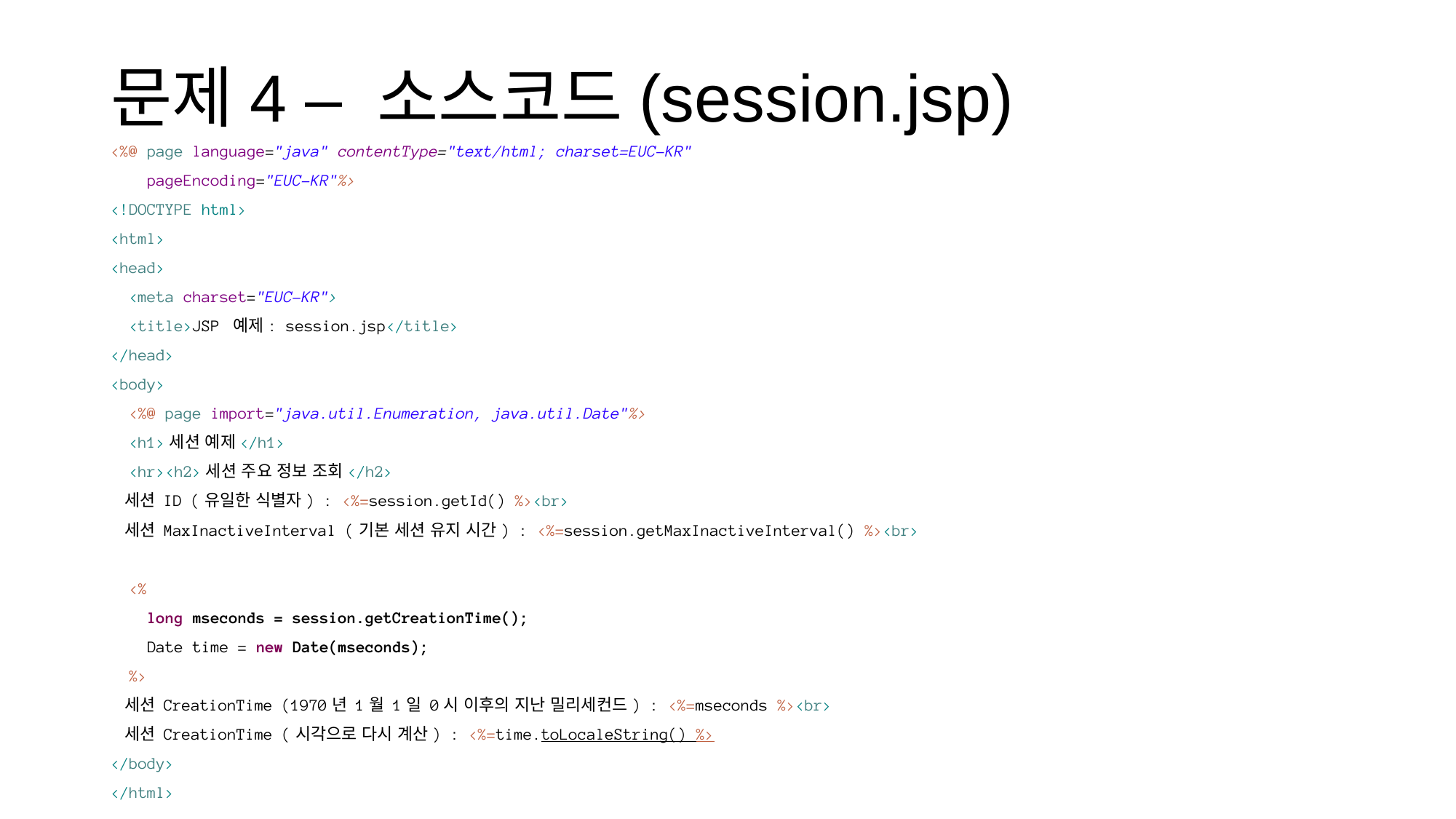

# 문제4 – 소스코드(session.jsp)
<%@ page language="java" contentType="text/html; charset=EUC-KR"
    pageEncoding="EUC-KR"%>
<!DOCTYPE html>
<html>
<head>
  <meta charset="EUC-KR">
  <title>JSP 예제: session.jsp</title>
</head>
<body>
  <%@ page import="java.util.Enumeration, java.util.Date"%>
  <h1>세션 예제</h1>
  <hr><h2>세션 주요 정보 조회</h2>
  세션 ID (유일한 식별자) : <%=session.getId() %><br>
  세션 MaxInactiveInterval (기본 세션 유지 시간) : <%=session.getMaxInactiveInterval() %><br>

  <%
    long mseconds = session.getCreationTime();
    Date time = new Date(mseconds);
  %>
  세션 CreationTime (1970년 1월 1일 0시 이후의 지난 밀리세컨드) : <%=mseconds %><br>
  세션 CreationTime (시각으로 다시 계산) : <%=time.toLocaleString() %>
</body>
</html>